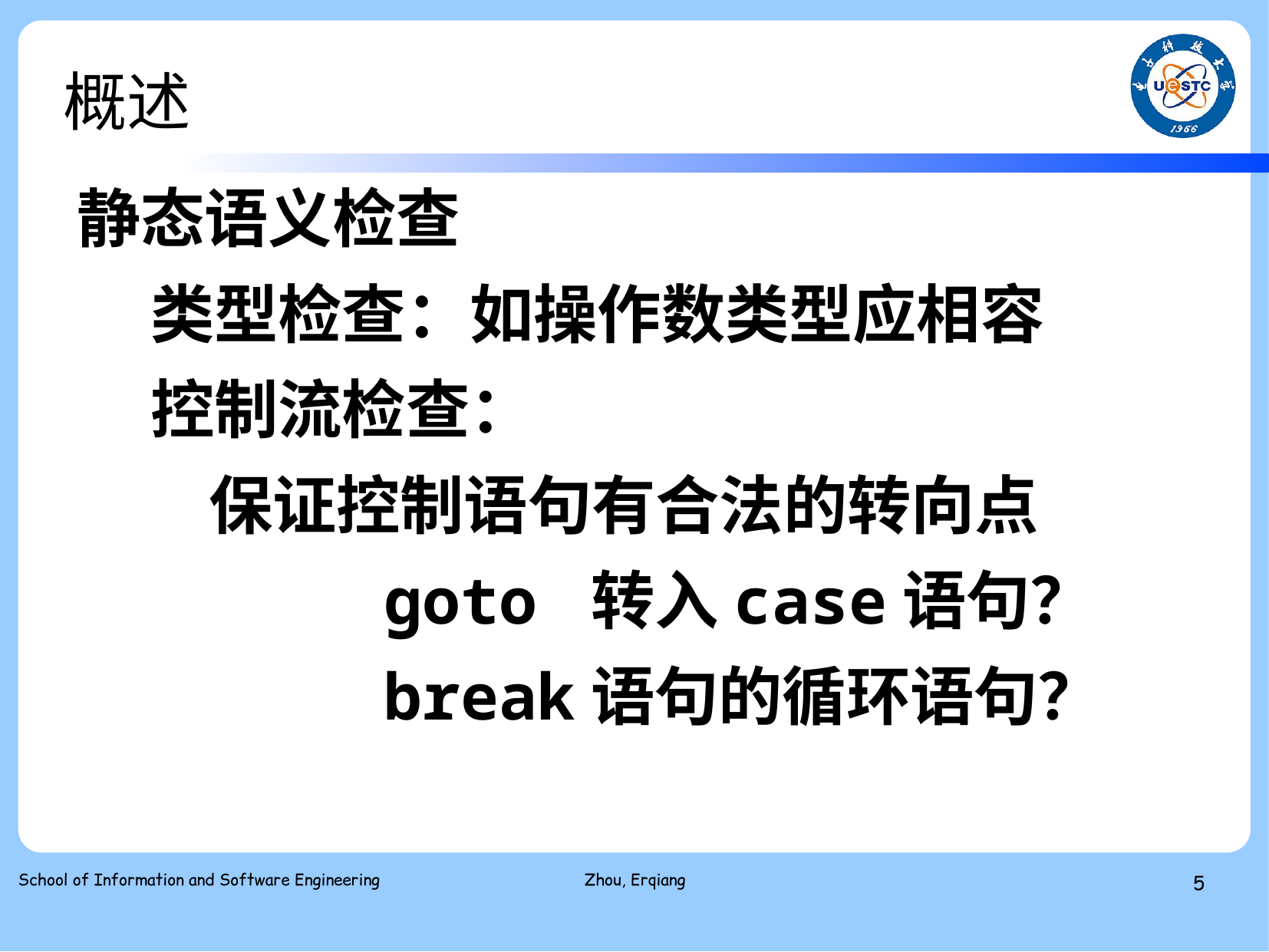

# 概述
静态语义检查
    类型检查：如操作数类型应相容
    控制流检查：
        保证控制语句有合法的转向点
        goto 转入case语句？
        break语句的循环语句？
School of Information and Software Engineering
Zhou, Erqiang
5